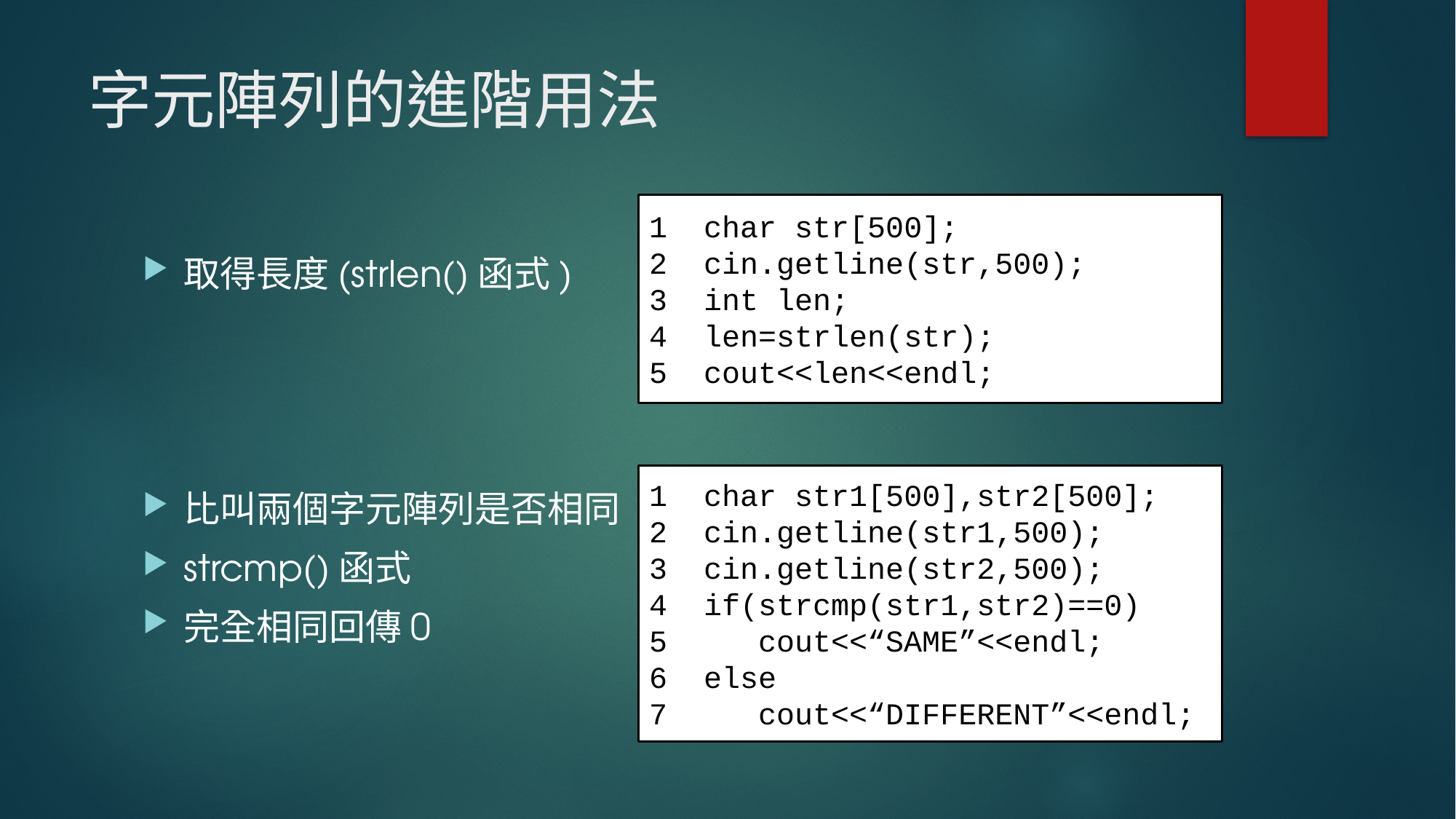

# 字元陣列的進階用法
char str[500];
cin.getline(str,500);
int len;
len=strlen(str);
cout<<len<<endl;
取得長度(strlen()函式)

比叫兩個字元陣列是否相同
strcmp()函式
完全相同回傳0
char str1[500],str2[500];
cin.getline(str1,500);
cin.getline(str2,500);
if(strcmp(str1,str2)==0)
   cout<<“SAME”<<endl;
else
   cout<<“DIFFERENT”<<endl;